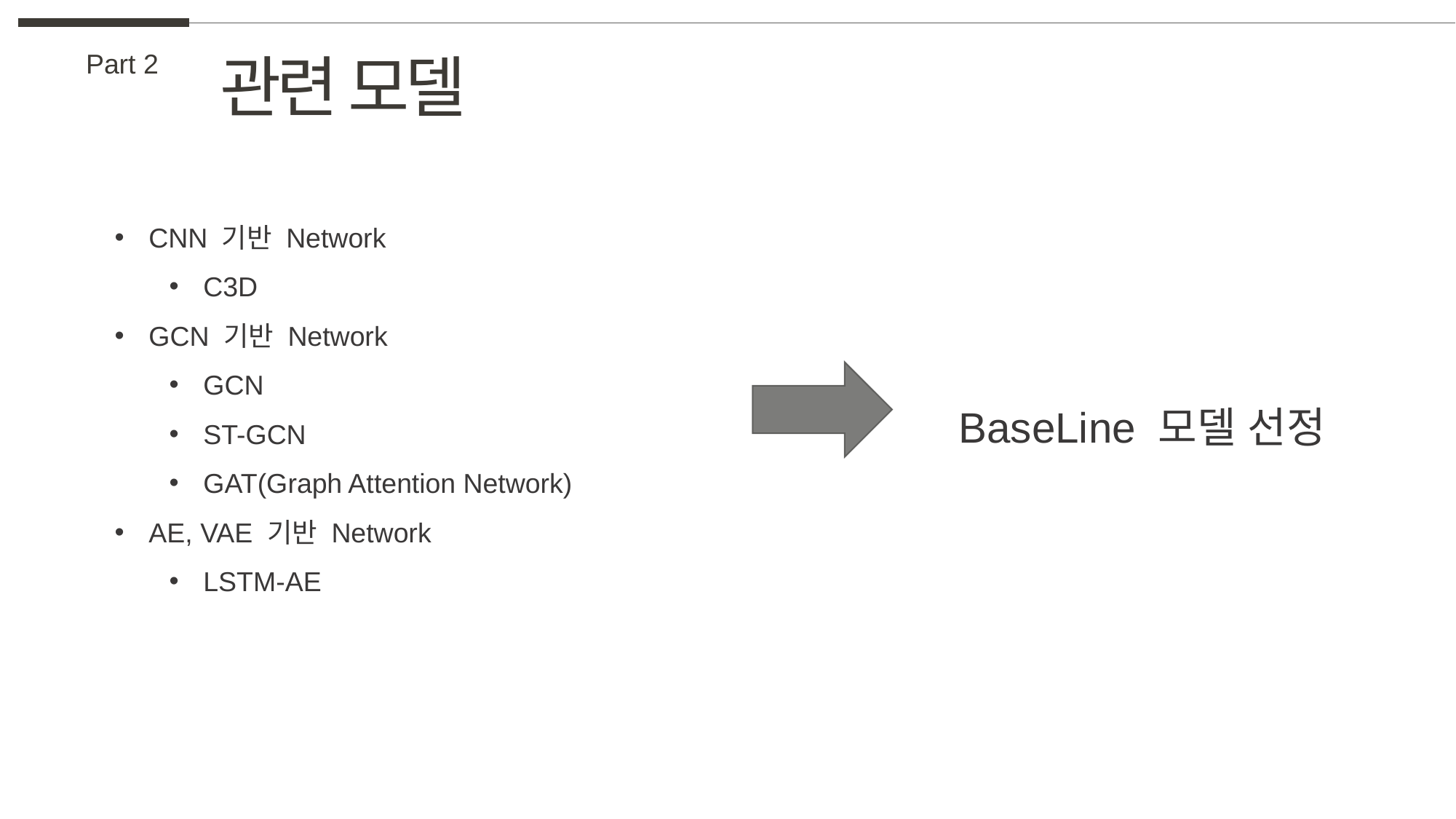

관련 모델
Part 2
CNN 기반 Network
C3D
GCN 기반 Network
GCN
ST-GCN
GAT(Graph Attention Network)
AE, VAE 기반 Network
LSTM-AE

BaseLine 모델 선정